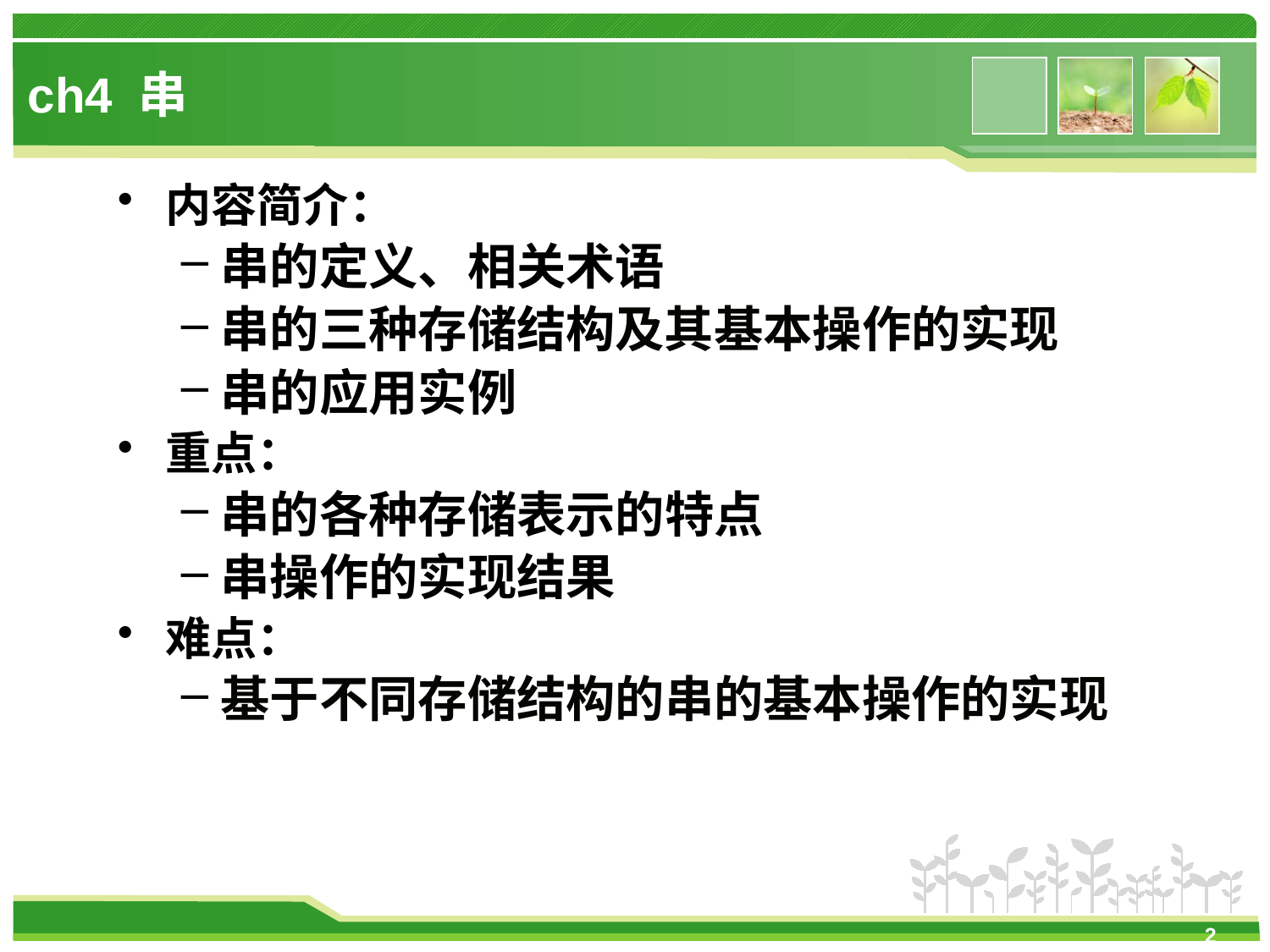

# ch4 串
内容简介：
串的定义、相关术语
串的三种存储结构及其基本操作的实现
串的应用实例
重点：
串的各种存储表示的特点
串操作的实现结果
难点：
基于不同存储结构的串的基本操作的实现

2